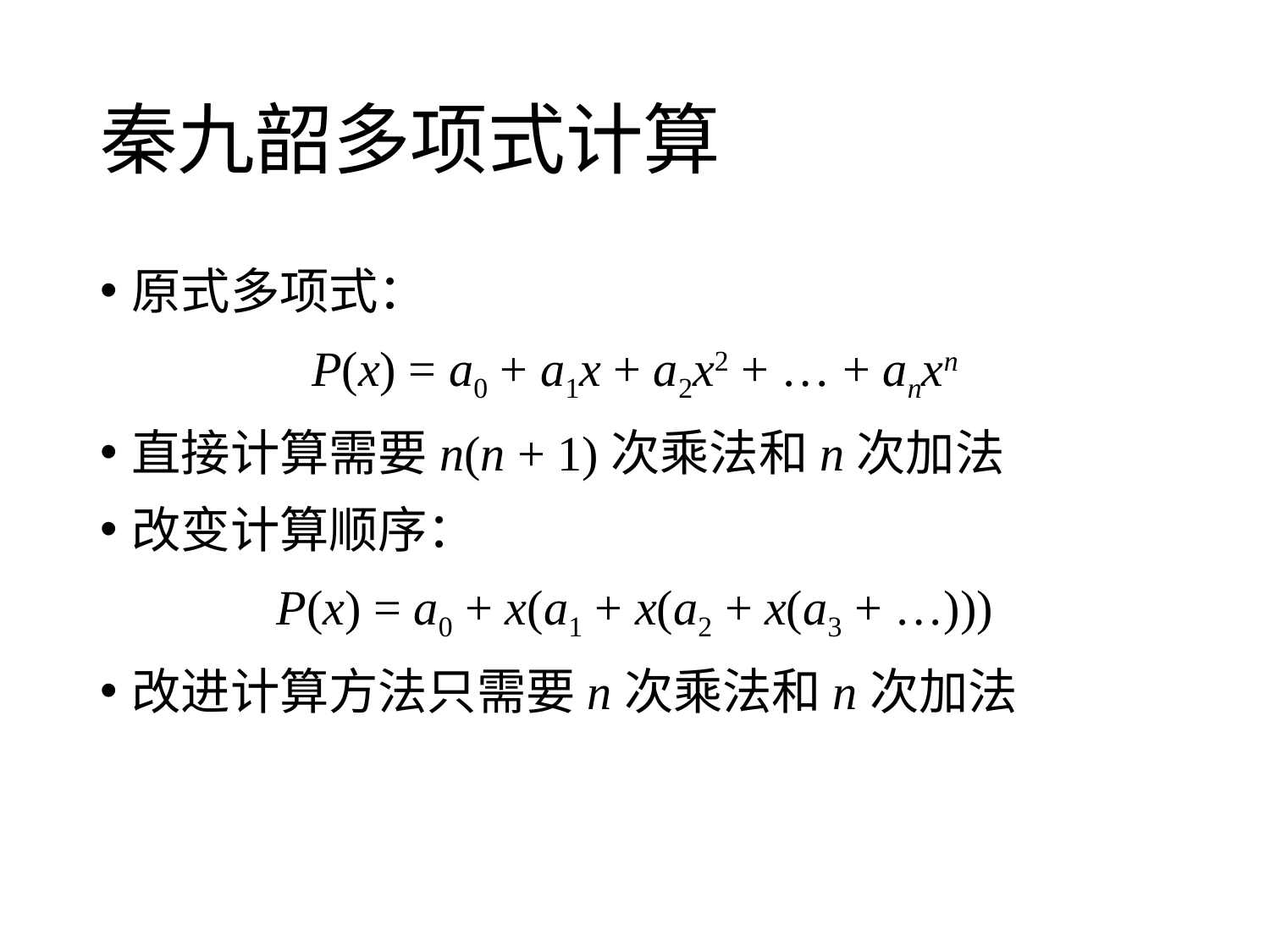

# 秦九韶多项式计算
原式多项式：
P(x) = a0 + a1x + a2x2 + … + anxn
直接计算需要n(n + 1)次乘法和n次加法
改变计算顺序：
P(x) = a0 + x(a1 + x(a2 + x(a3 + …)))
改进计算方法只需要n次乘法和n次加法